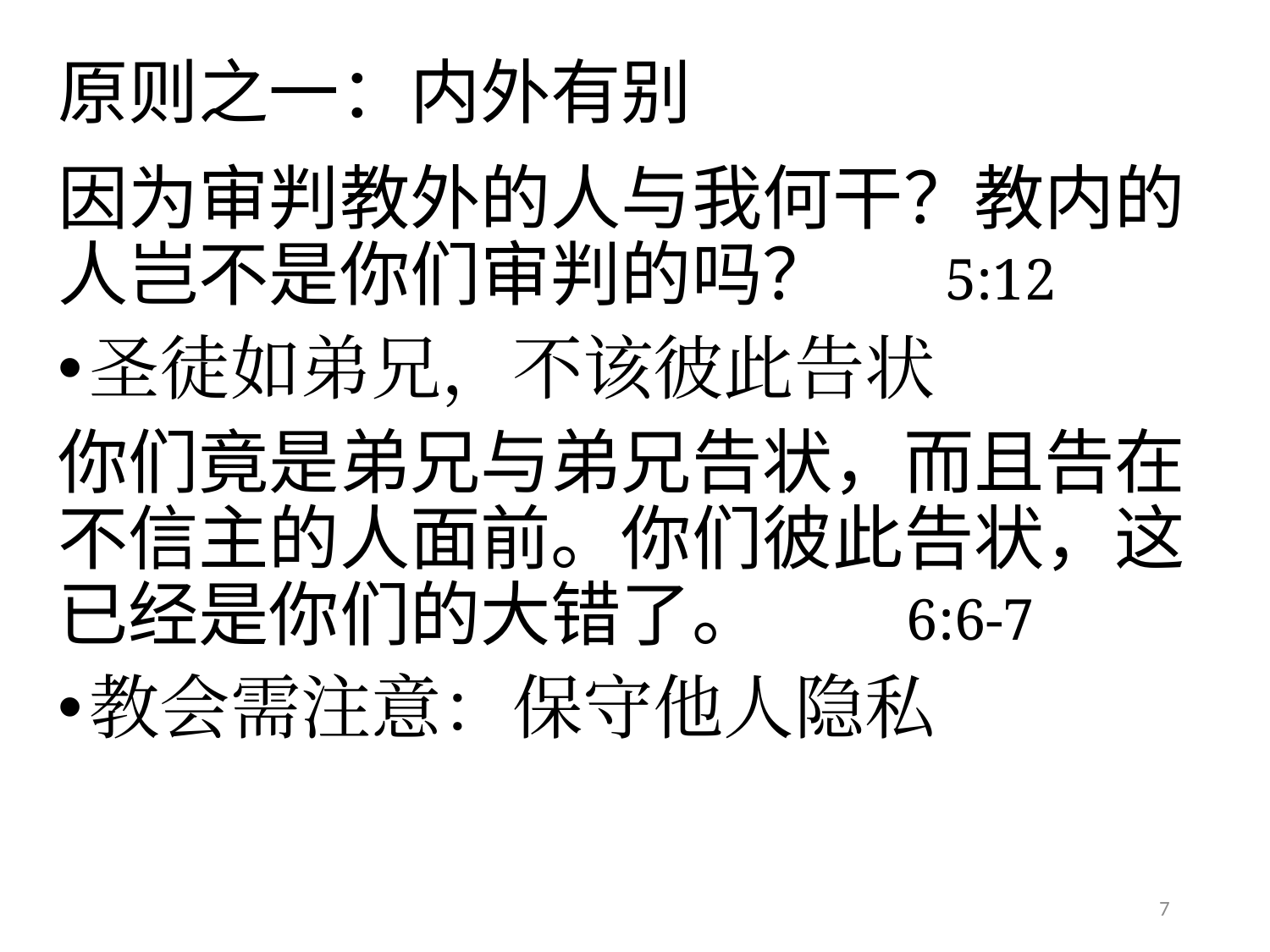

# 原则之一：内外有别
因为审判教外的人与我何干？教内的人岂不是你们审判的吗？      5:12
圣徒如弟兄，不该彼此告状
你们竟是弟兄与弟兄告状，而且告在不信主的人面前。你们彼此告状，这已经是你们的大错了。        6:6-7
教会需注意：保守他人隐私
7